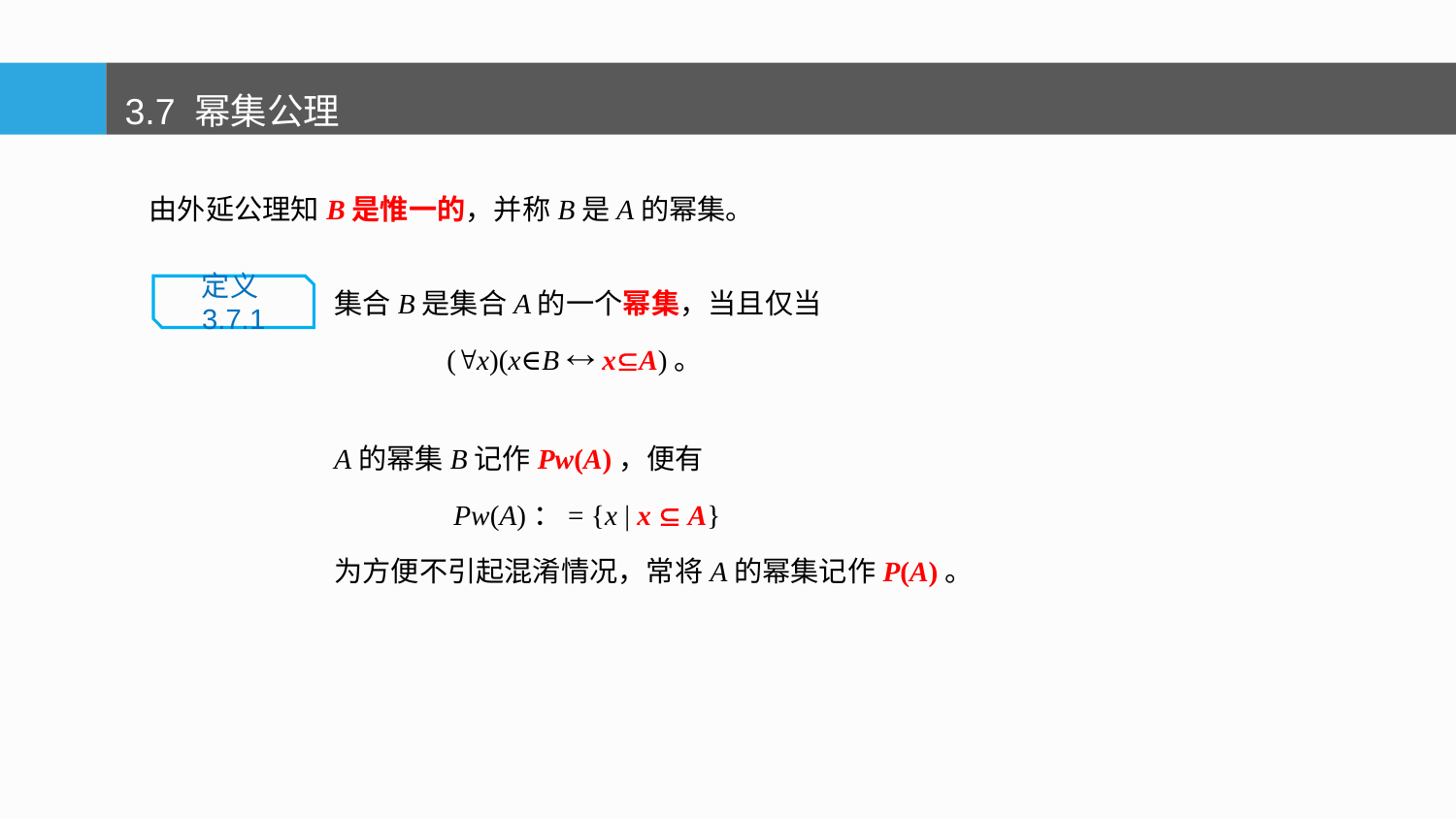

3.7 幂集公理

由外延公理知B是惟一的，并称B是A的幂集。

集合B是集合A的一个幂集，当且仅当
                (∀x)(x∈B ↔ x⊆A)。
定义3.7.1
A的幂集B记作Pw(A)，便有
                 Pw(A)：= {x | x ⊆ A}
为方便不引起混淆情况，常将A的幂集记作P(A)。